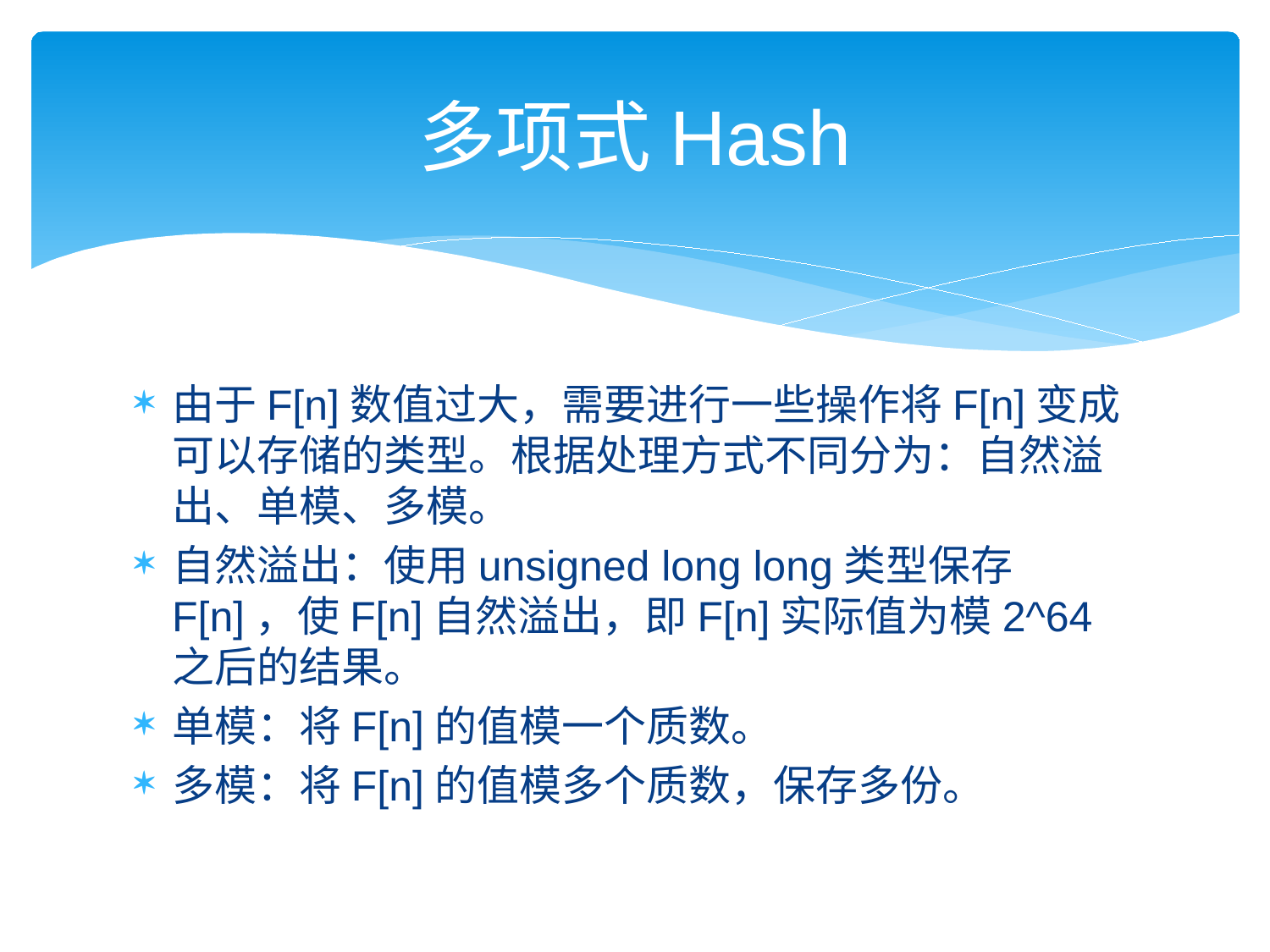

# 多项式Hash
由于F[n]数值过大，需要进行一些操作将F[n]变成可以存储的类型。根据处理方式不同分为：自然溢出、单模、多模。
自然溢出：使用unsigned long long类型保存F[n]，使F[n]自然溢出，即F[n]实际值为模2^64之后的结果。
单模：将F[n]的值模一个质数。
多模：将F[n]的值模多个质数，保存多份。